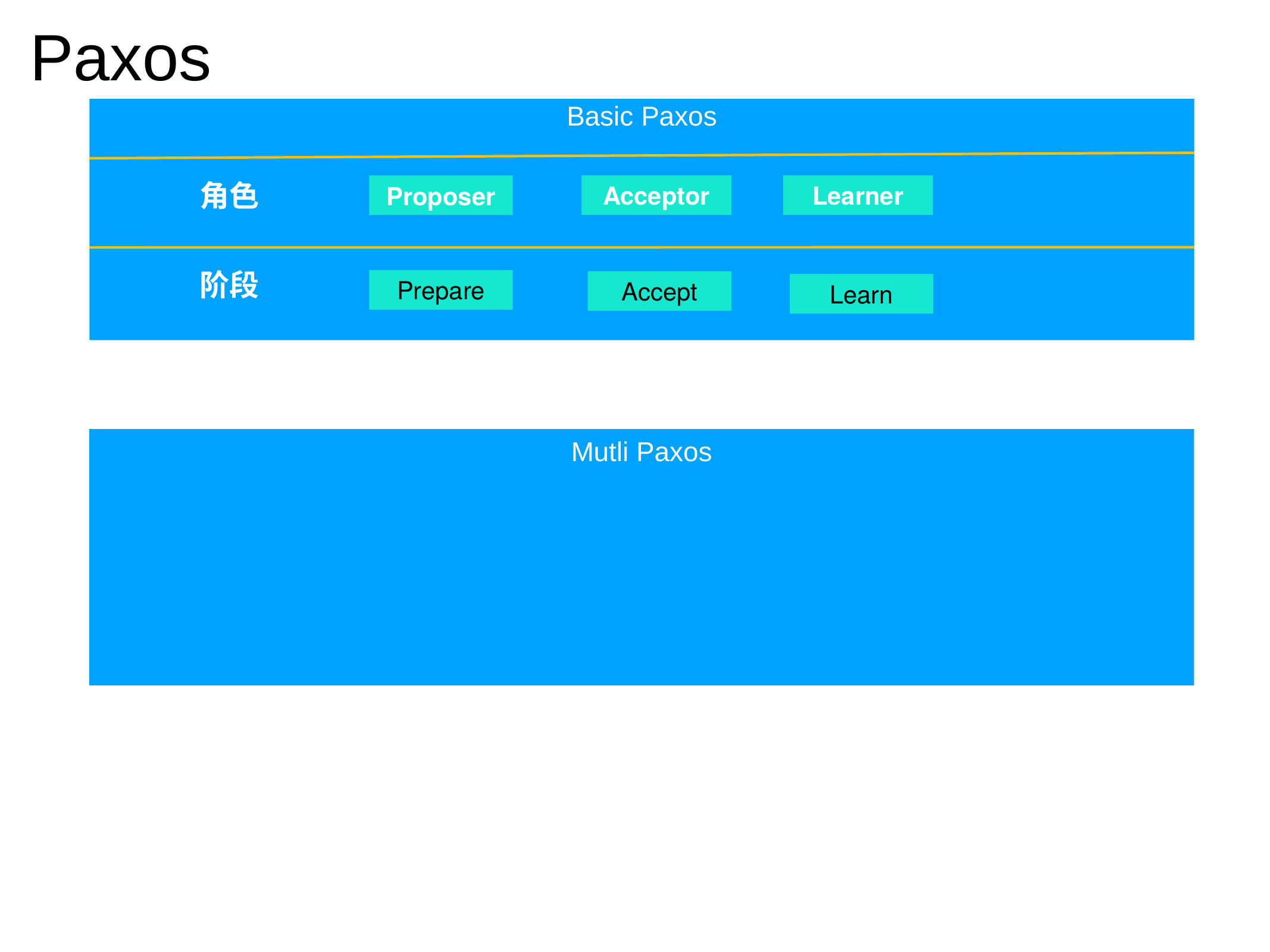

# Paxos
Basic Paxos

角色
Acceptor
Learner
Proposer
阶段
Prepare
Accept
Learn
Mutli Paxos